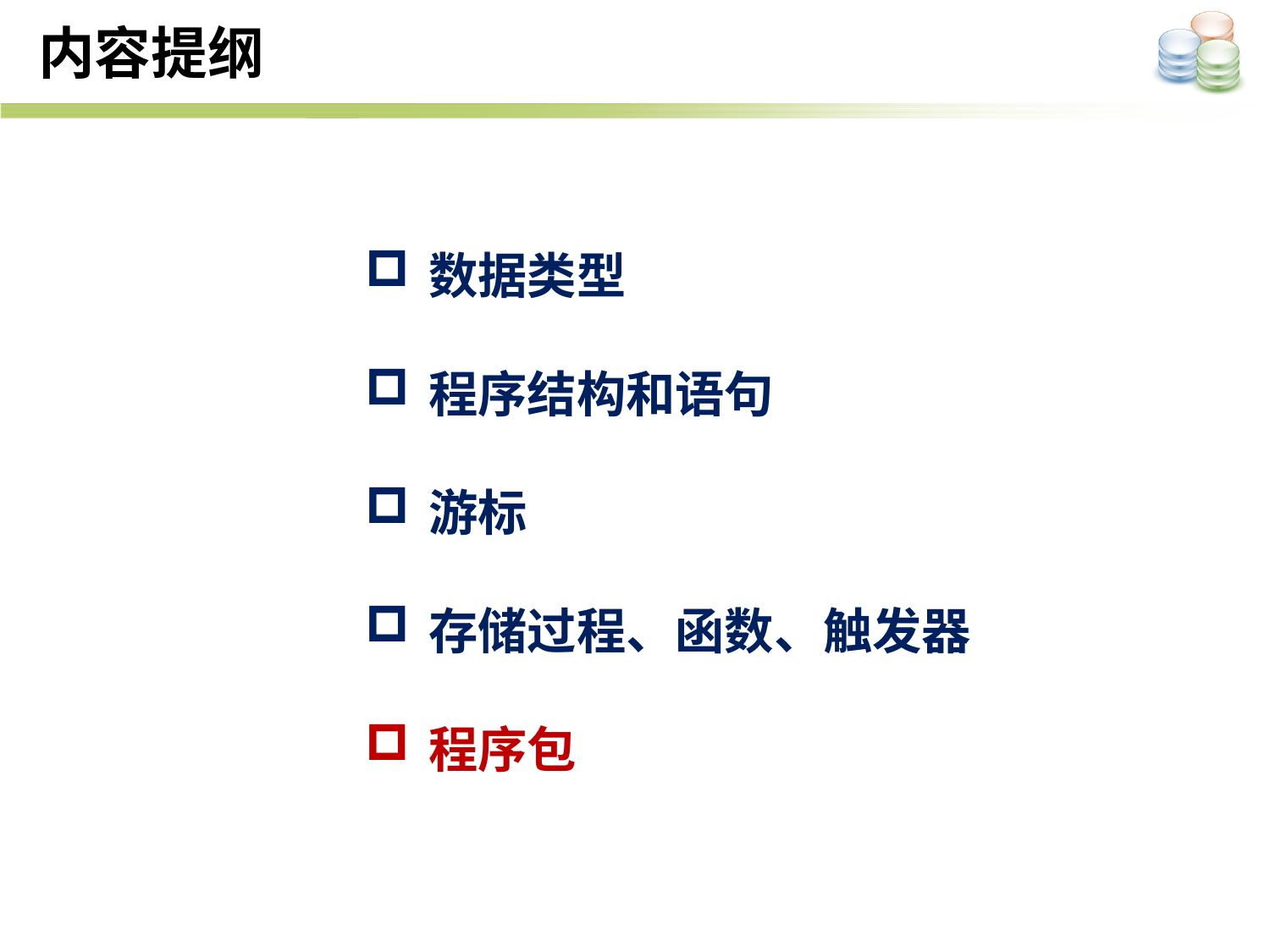

内容提纲
数据类型
程序结构和语句
游标
存储过程、函数、触发器
程序包
48